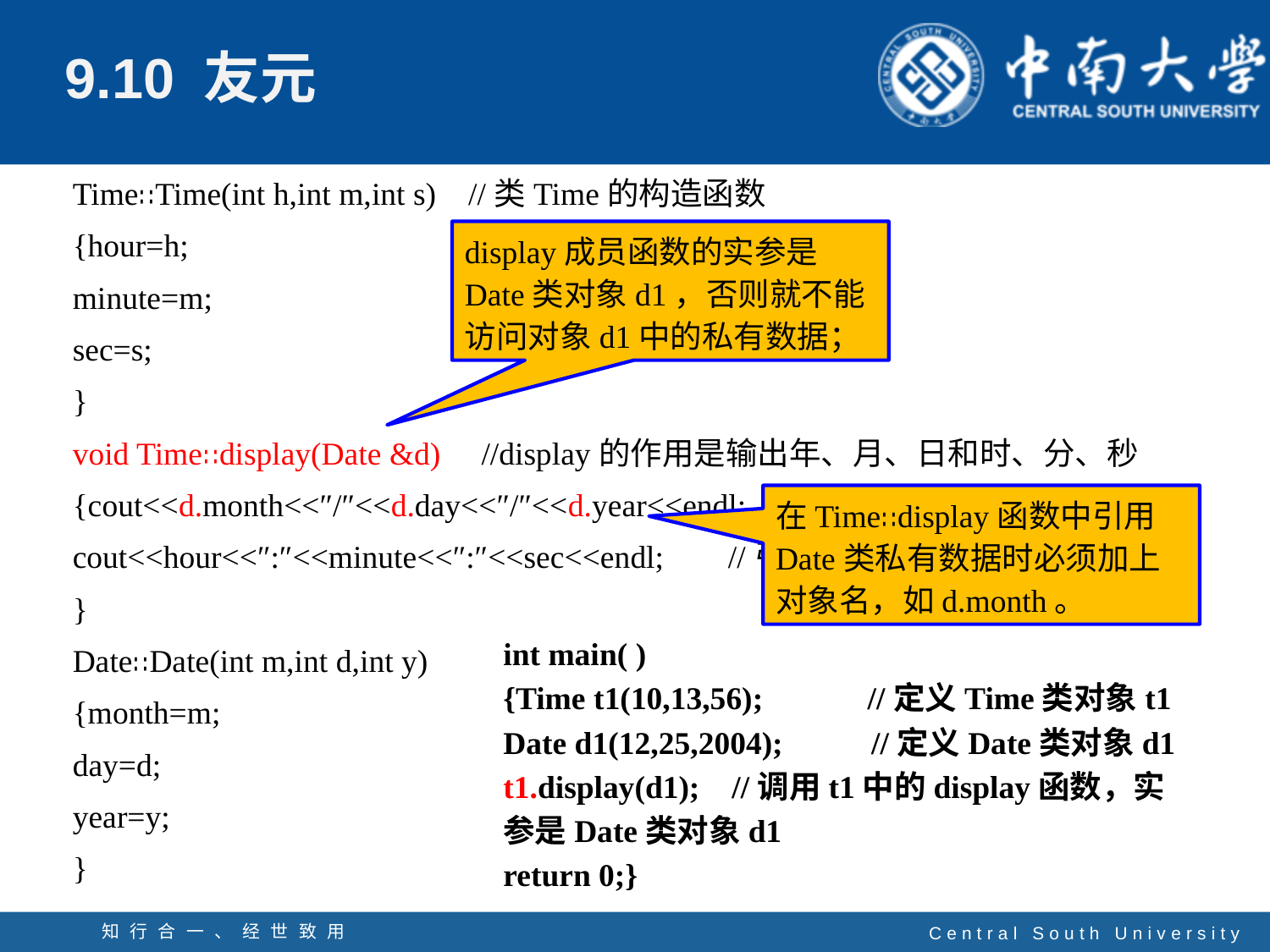

Time∷Time(int h,int m,int s)    //类Time的构造函数
{hour=h;
minute=m;
sec=s;
}
void Time∷display(Date &d)     //display的作用是输出年、月、日和时、分、秒
{cout<<d.month<<″/″<<d.day<<″/″<<d.year<<endl;
cout<<hour<<″:″<<minute<<″:″<<sec<<endl;        //引用本类对象中的私有数据
}
Date∷Date(int m,int d,int y)
{month=m;
day=d;
year=y;
}
display成员函数的实参是Date类对象d1，否则就不能访问对象d1中的私有数据；
在Time∷display函数中引用Date类私有数据时必须加上对象名，如d.month。
int main( )
{Time t1(10,13,56);             //定义Time类对象t1
Date d1(12,25,2004);           //定义Date类对象d1
t1.display(d1);    //调用t1中的display函数，实参是Date类对象d1
return 0;}

知行合一、经世致用
自强不息 厚德载物
Central South University